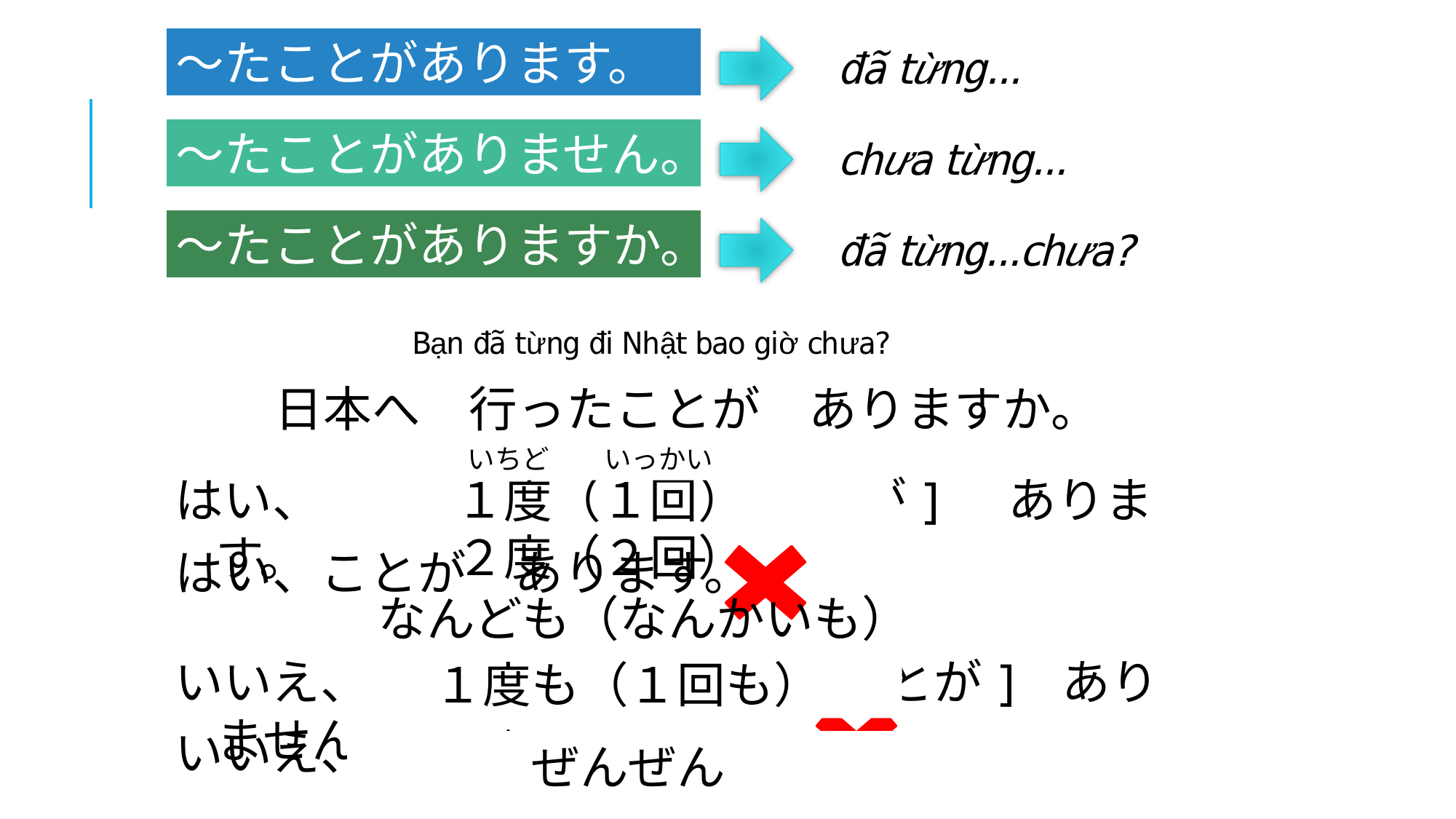

～たことがあります。

đã từng…
～たことがありません。

chưa từng…
～たことがありますか。

đã từng…chưa?
Bạn đã từng đi Nhật bao giờ chưa?
日本へ　行ったことが　ありますか。
いちど　　いっかい
はい、[（日本へ）行ったことが]　あります。
１度（１回）
２度（２回）

はい、ことが　あります。
なんども（なんかいも）
いいえ、[ (日本へ) 行ったことが]  ありません。
１度も（１回も）

いいえ、ことが　ありません。
ぜんぜん